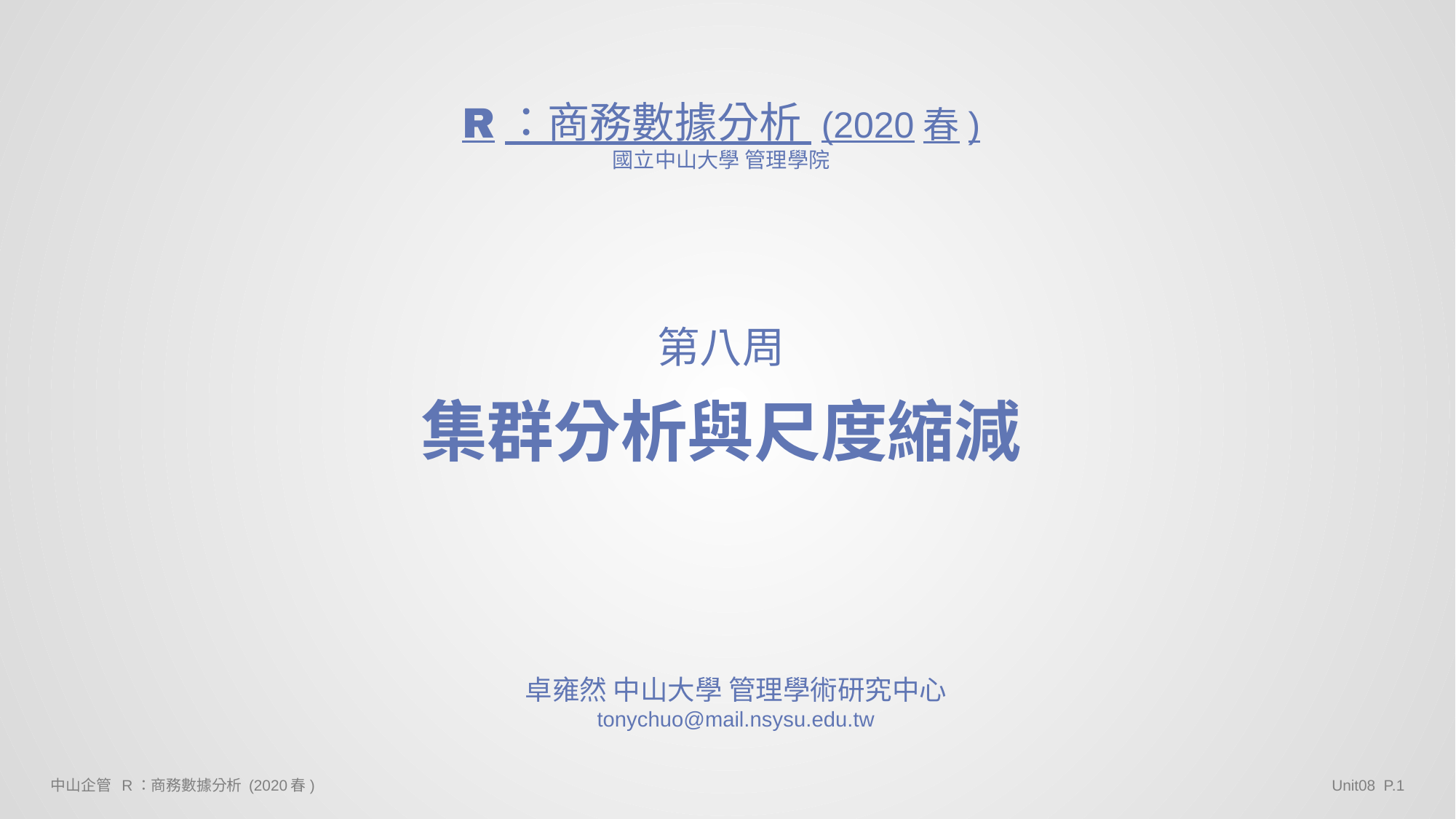

R：商務數據分析 (2020春)
國立中山大學 管理學院
第八周
集群分析與尺度縮減
卓雍然 中山大學 管理學術研究中心
tonychuo@mail.nsysu.edu.tw